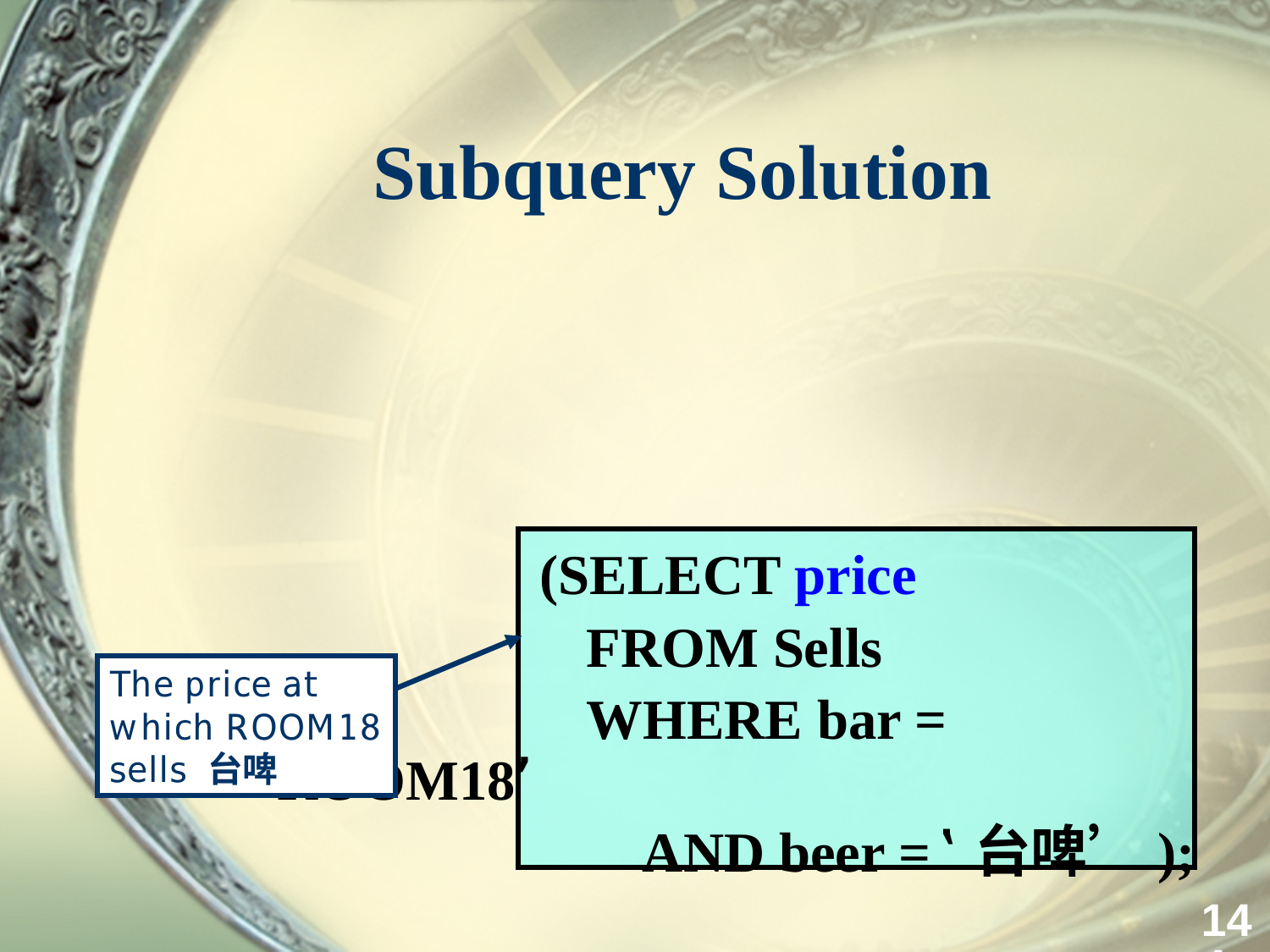

# Subquery Solution

                       (SELECT price
			     FROM Sells
			     WHERE bar = ‘ROOM18’
				AND beer = ‘台啤’);

The price at
which ROOM18
sells 台啤
144